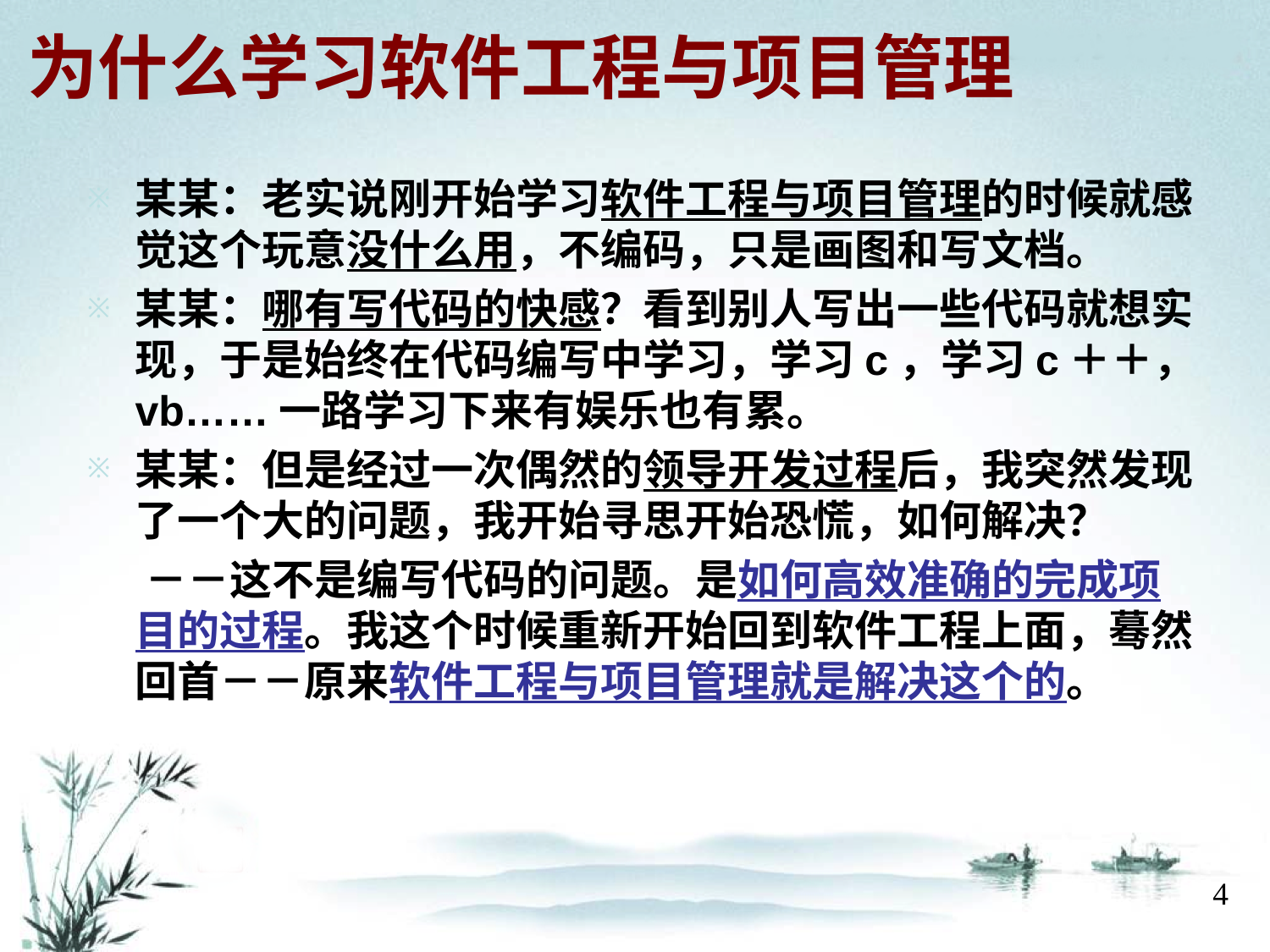

# 为什么学习软件工程与项目管理
某某：老实说刚开始学习软件工程与项目管理的时候就感觉这个玩意没什么用，不编码，只是画图和写文档。
某某：哪有写代码的快感？看到别人写出一些代码就想实现，于是始终在代码编写中学习，学习c，学习c＋＋，vb……一路学习下来有娱乐也有累。
某某：但是经过一次偶然的领导开发过程后，我突然发现了一个大的问题，我开始寻思开始恐慌，如何解决？
     －－这不是编写代码的问题。是如何高效准确的完成项目的过程。我这个时候重新开始回到软件工程上面，蓦然回首－－原来软件工程与项目管理就是解决这个的。
4